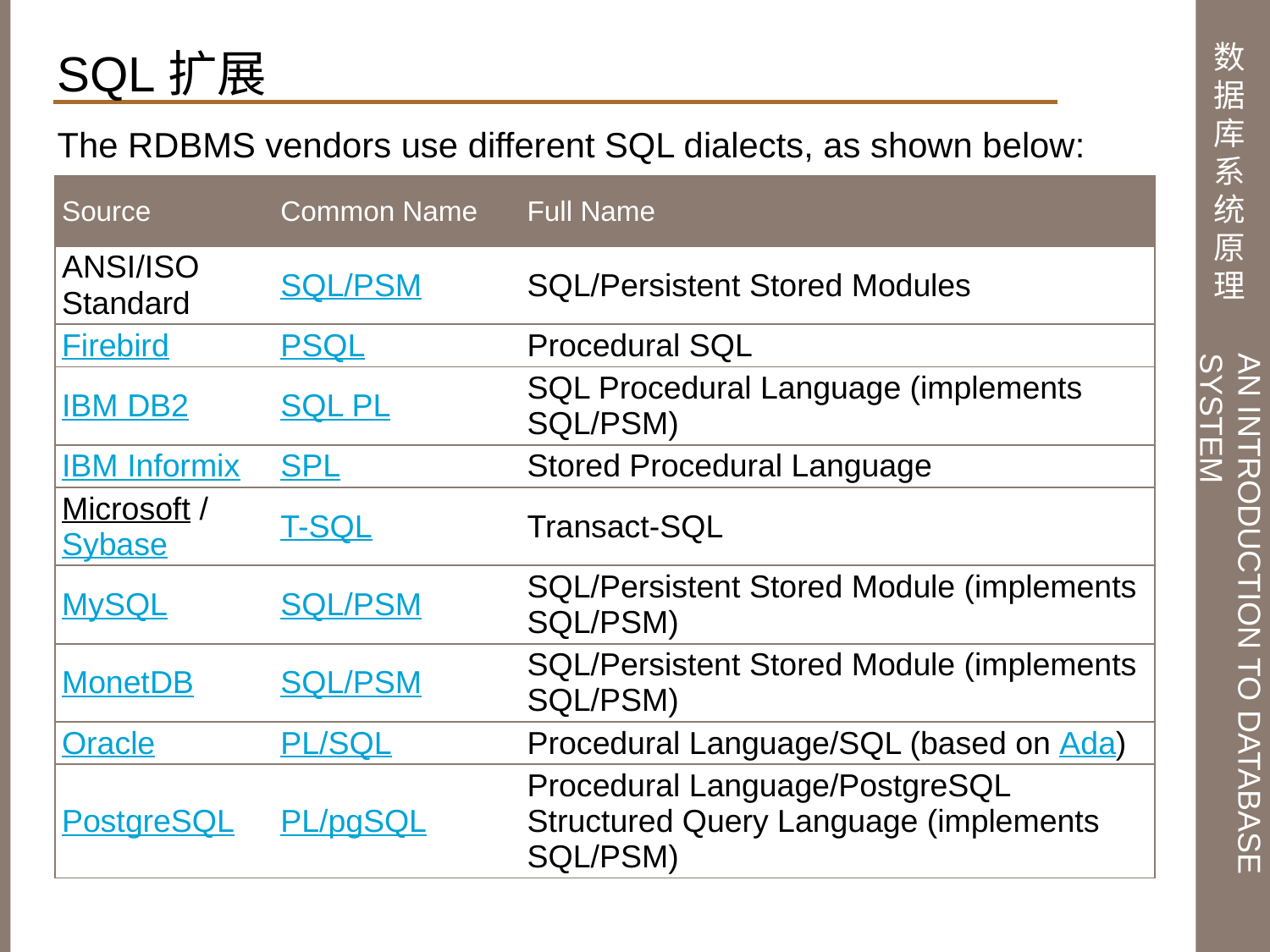

SQL扩展
The RDBMS vendors use different SQL dialects, as shown below:
| Source | Common Name | Full Name |
| --- | --- | --- |
| ANSI/ISO Standard | SQL/PSM | SQL/Persistent Stored Modules |
| Firebird | PSQL | Procedural SQL |
| IBM DB2 | SQL PL | SQL Procedural Language (implements SQL/PSM) |
| IBM Informix | SPL | Stored Procedural Language |
| Microsoft / Sybase | T-SQL | Transact-SQL |
| MySQL | SQL/PSM | SQL/Persistent Stored Module (implements SQL/PSM) |
| MonetDB | SQL/PSM | SQL/Persistent Stored Module (implements SQL/PSM) |
| Oracle | PL/SQL | Procedural Language/SQL (based on Ada) |
| PostgreSQL | PL/pgSQL | Procedural Language/PostgreSQL Structured Query Language (implements SQL/PSM) |